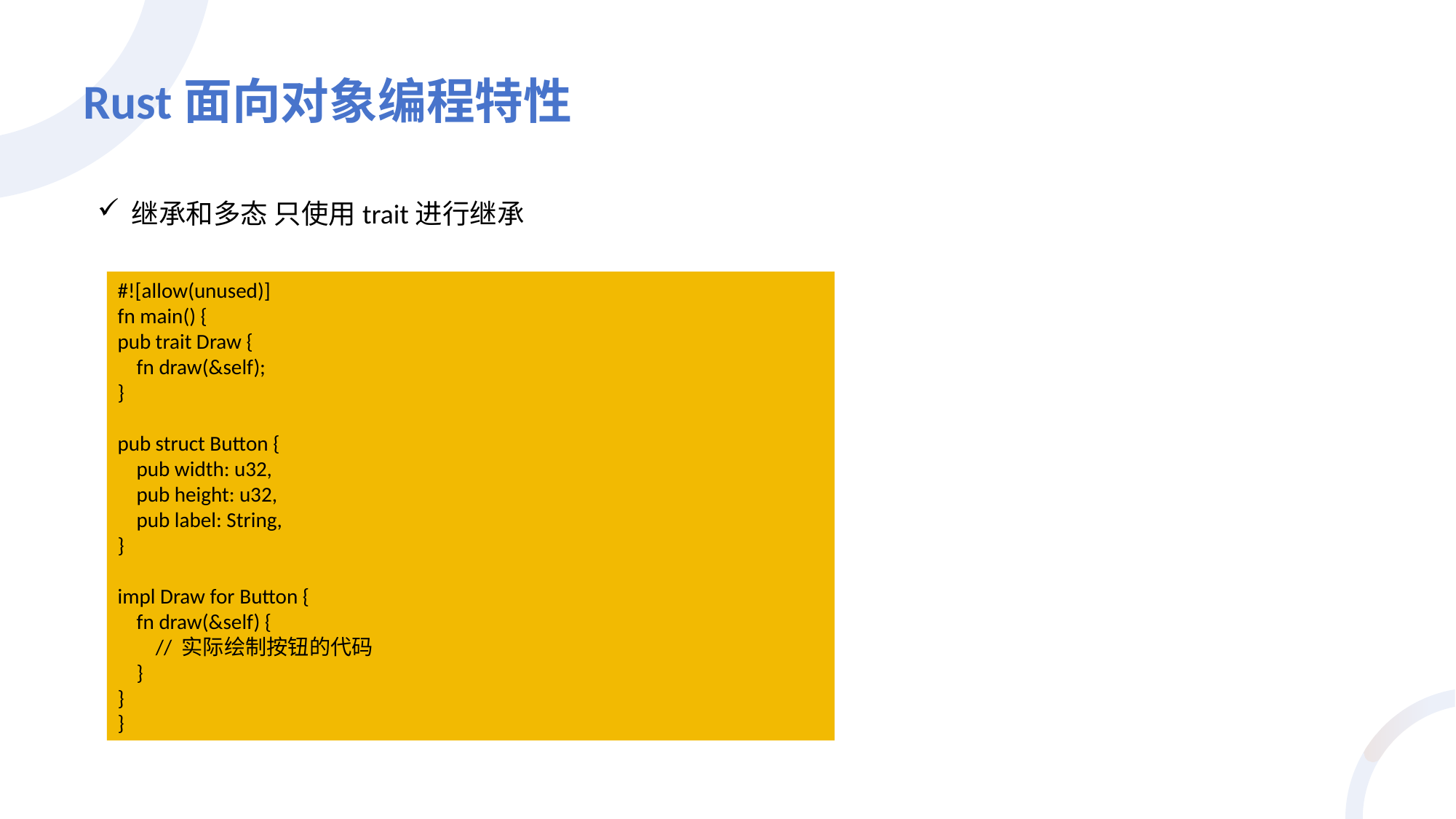

# Rust面向对象编程特性
继承和多态 只使用trait进行继承
#![allow(unused)]
fn main() {
pub trait Draw {
    fn draw(&self);
}

pub struct Button {
    pub width: u32,
    pub height: u32,
    pub label: String,
}

impl Draw for Button {
    fn draw(&self) {
        // 实际绘制按钮的代码
    }
}
}